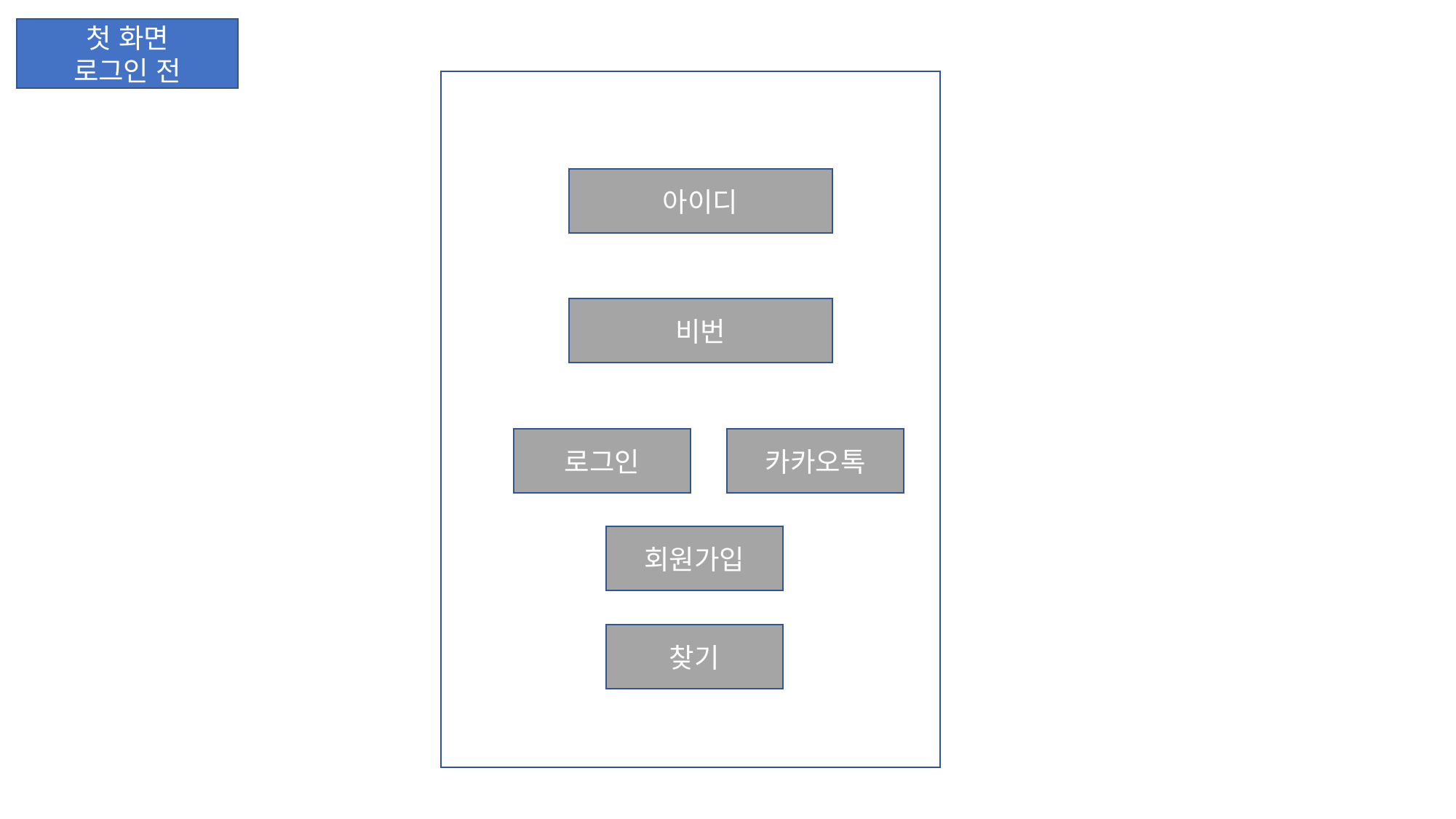

첫 화면
로그인 전

아이디
비번
로그인
카카오톡
회원가입
찾기